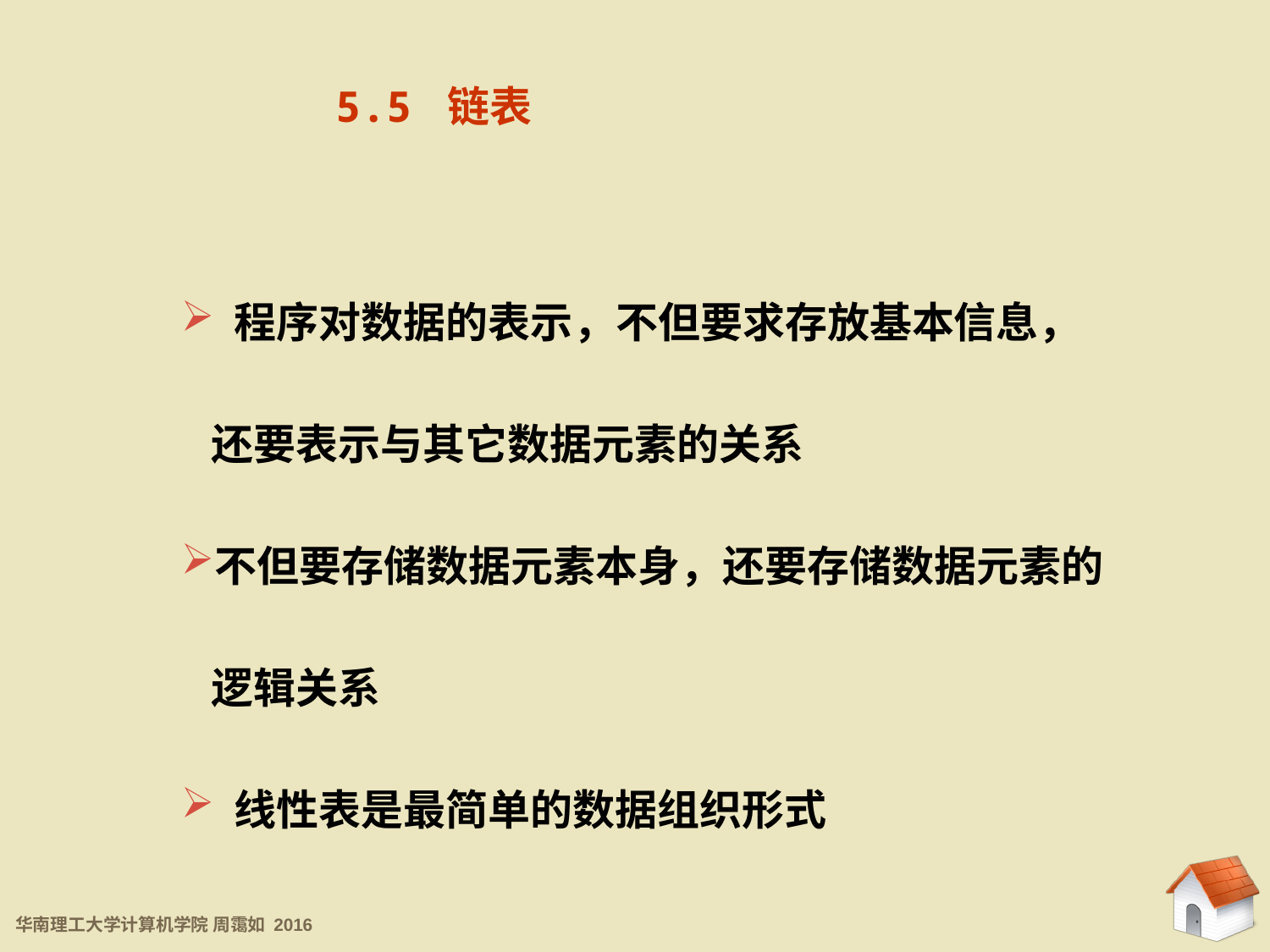

5.3  链表
5.5 链表
 程序对数据的表示，不但要求存放基本信息，还要表示与其它数据元素的关系
不但要存储数据元素本身，还要存储数据元素的逻辑关系
 线性表是最简单的数据组织形式